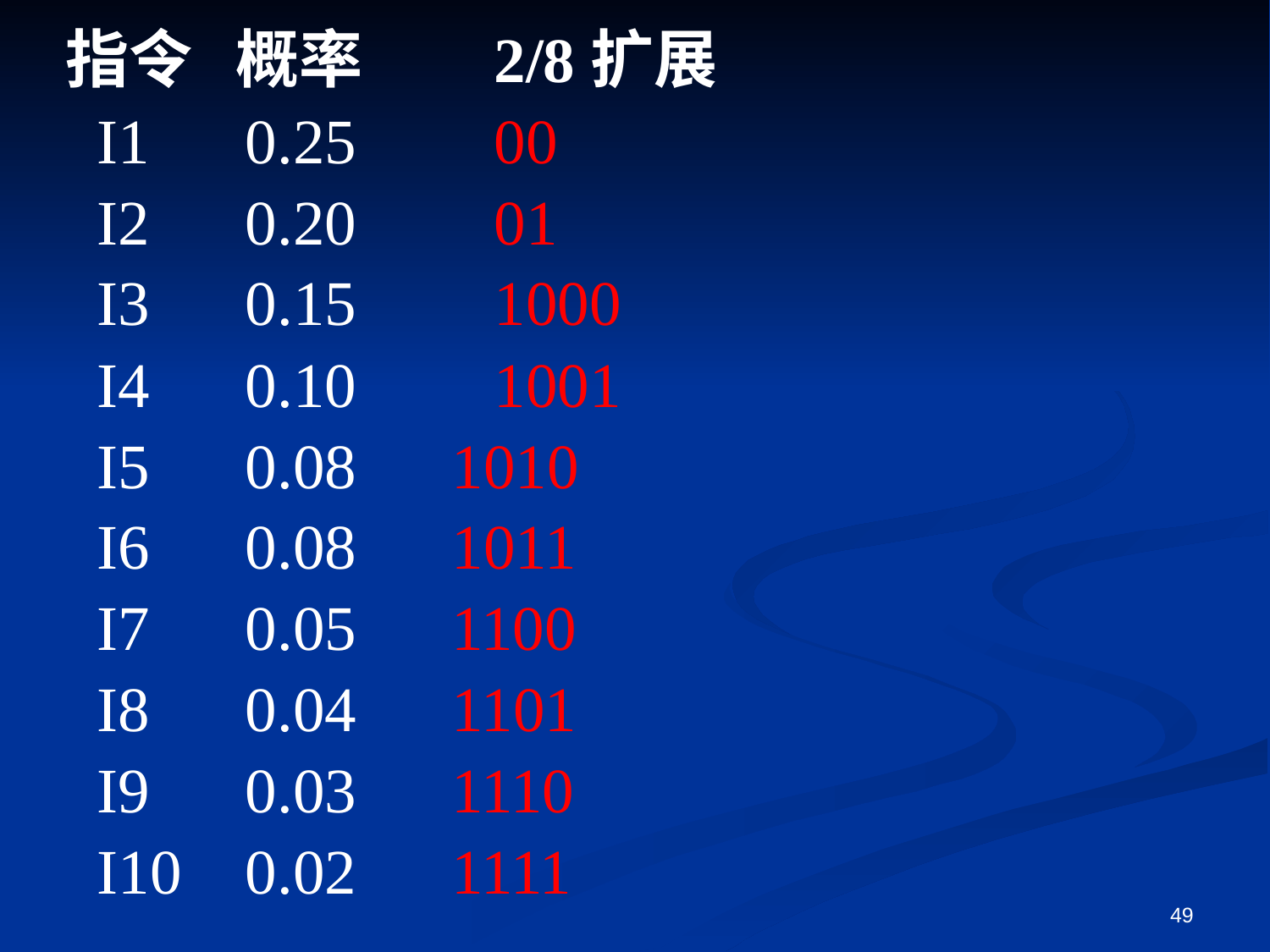

指令   概率    	2/8扩展
  I1      0.25    	00
  I2      0.20    	01
  I3      0.15    	1000
  I4      0.10    	1001
  I5      0.08      1010
  I6      0.08      1011
  I7      0.05      1100
  I8      0.04      1101
  I9      0.03      1110
  I10    0.02      1111
49